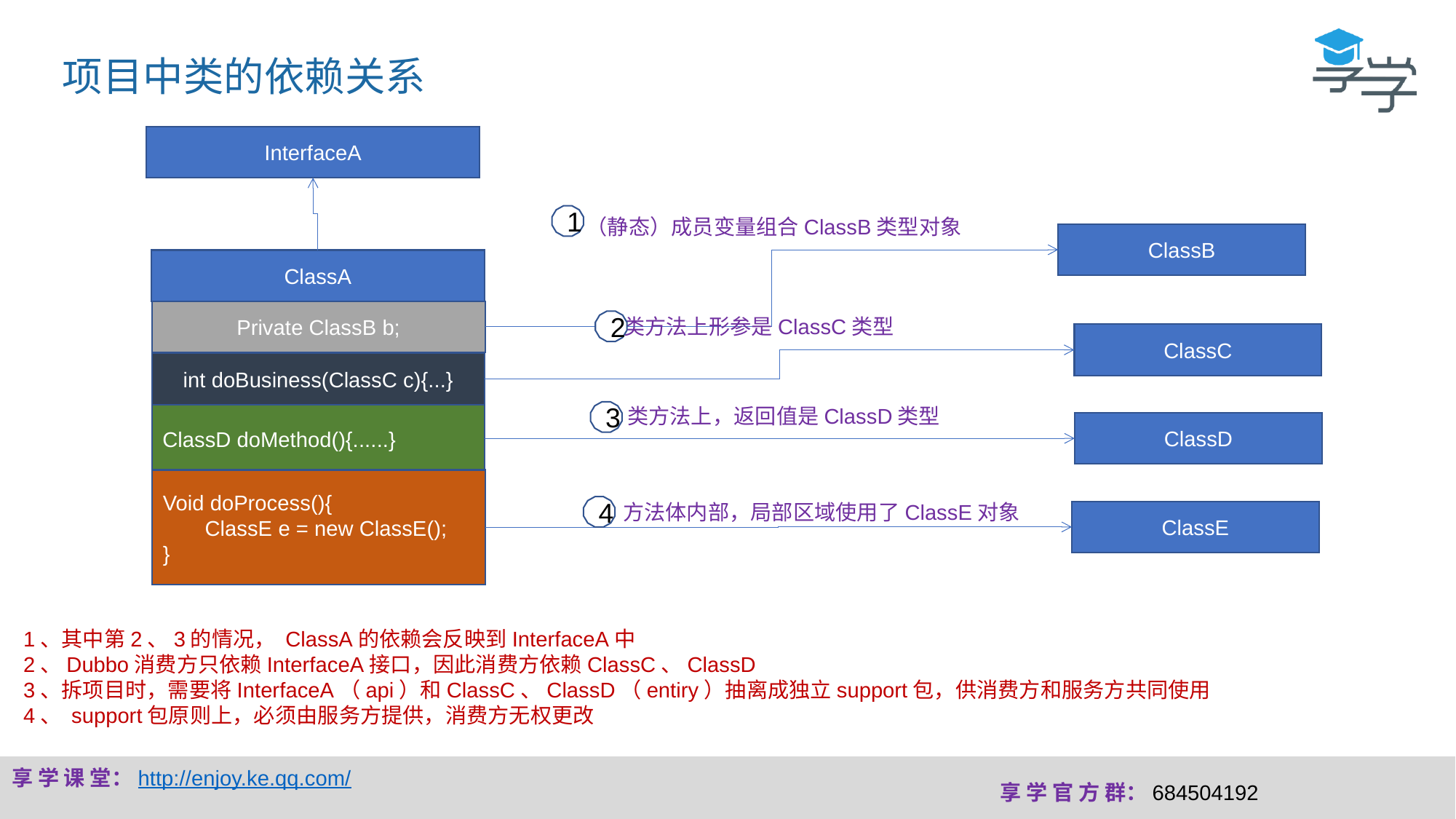

项目中类的依赖关系
InterfaceA
1
（静态）成员变量组合ClassB类型对象
ClassB
ClassA
Private ClassB b;
类方法上形参是ClassC类型
2
ClassC
int doBusiness(ClassC c){...}
类方法上，返回值是ClassD类型
3
ClassD doMethod(){......}
ClassD
Void doProcess(){
       ClassE e = new ClassE();
}
方法体内部，局部区域使用了ClassE对象
4
ClassE
1、其中第2、3的情况， ClassA的依赖会反映到InterfaceA中
2、Dubbo消费方只依赖InterfaceA接口，因此消费方依赖ClassC、ClassD
3、拆项目时，需要将InterfaceA（api）和ClassC、ClassD（entiry）抽离成独立support包，供消费方和服务方共同使用
4、 support包原则上，必须由服务方提供，消费方无权更改